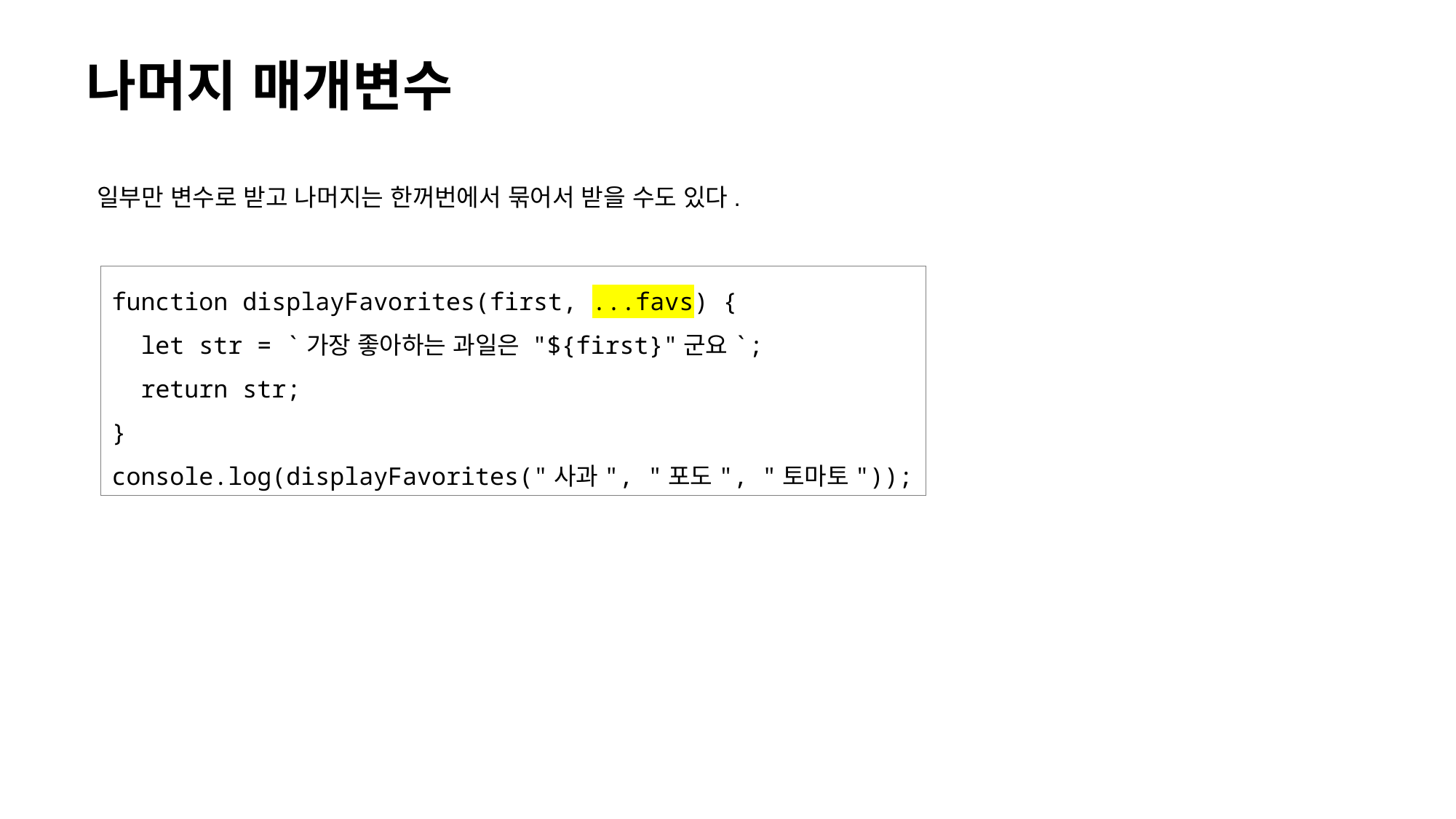

# 나머지 매개변수
일부만 변수로 받고 나머지는 한꺼번에서 묶어서 받을 수도 있다.
function displayFavorites(first, ...favs) {
  let str = `가장 좋아하는 과일은 "${first}"군요`;
  return str;
}
console.log(displayFavorites("사과", "포도", "토마토"));